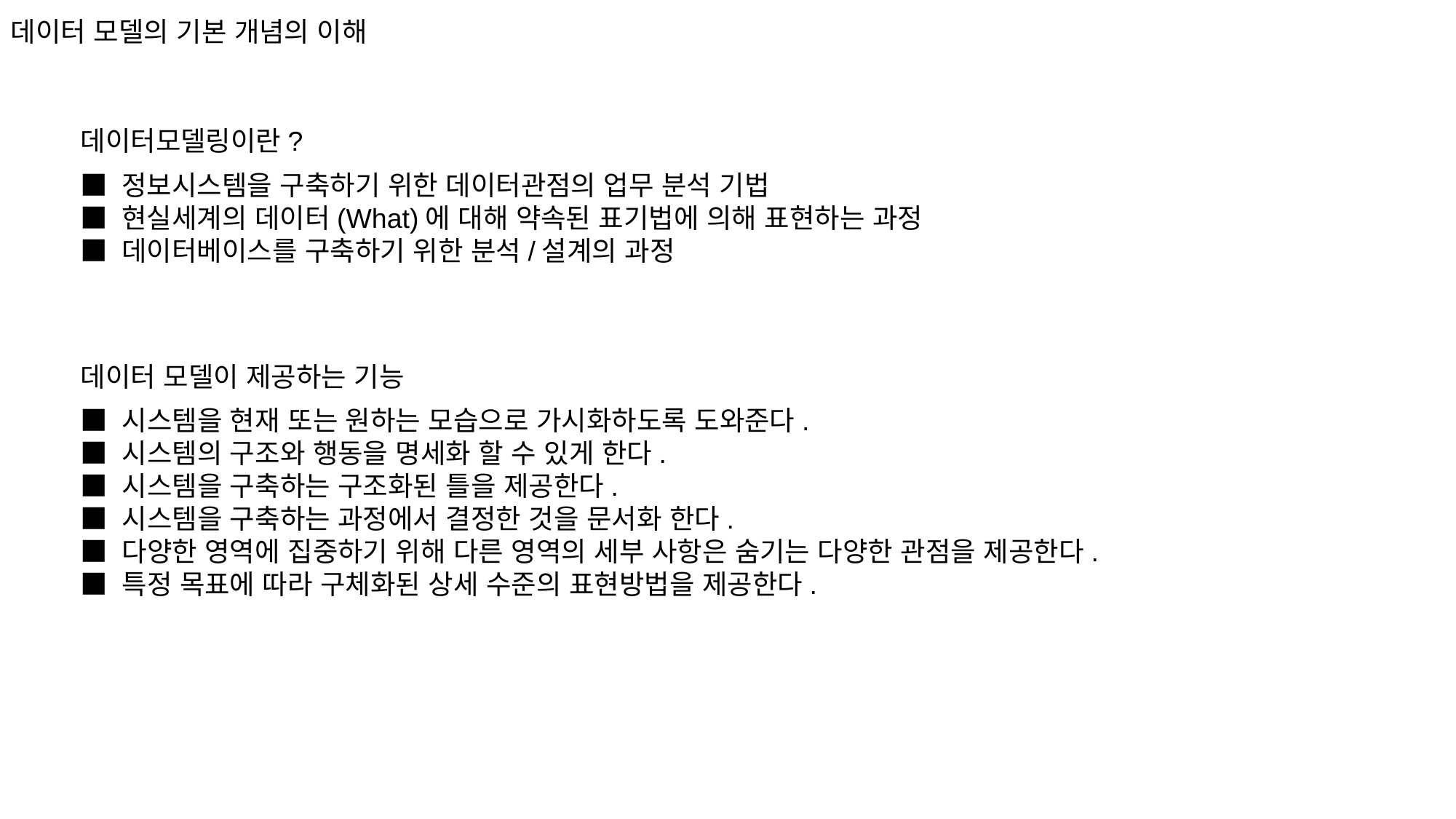

데이터 모델의 기본 개념의 이해
데이터모델링이란?
■ 정보시스템을 구축하기 위한 데이터관점의 업무 분석 기법
■ 현실세계의 데이터(What)에 대해 약속된 표기법에 의해 표현하는 과정
■ 데이터베이스를 구축하기 위한 분석/설계의 과정
데이터 모델이 제공하는 기능
■ 시스템을 현재 또는 원하는 모습으로 가시화하도록 도와준다.
■ 시스템의 구조와 행동을 명세화 할 수 있게 한다.
■ 시스템을 구축하는 구조화된 틀을 제공한다.
■ 시스템을 구축하는 과정에서 결정한 것을 문서화 한다.
■ 다양한 영역에 집중하기 위해 다른 영역의 세부 사항은 숨기는 다양한 관점을 제공한다.
■ 특정 목표에 따라 구체화된 상세 수준의 표현방법을 제공한다.